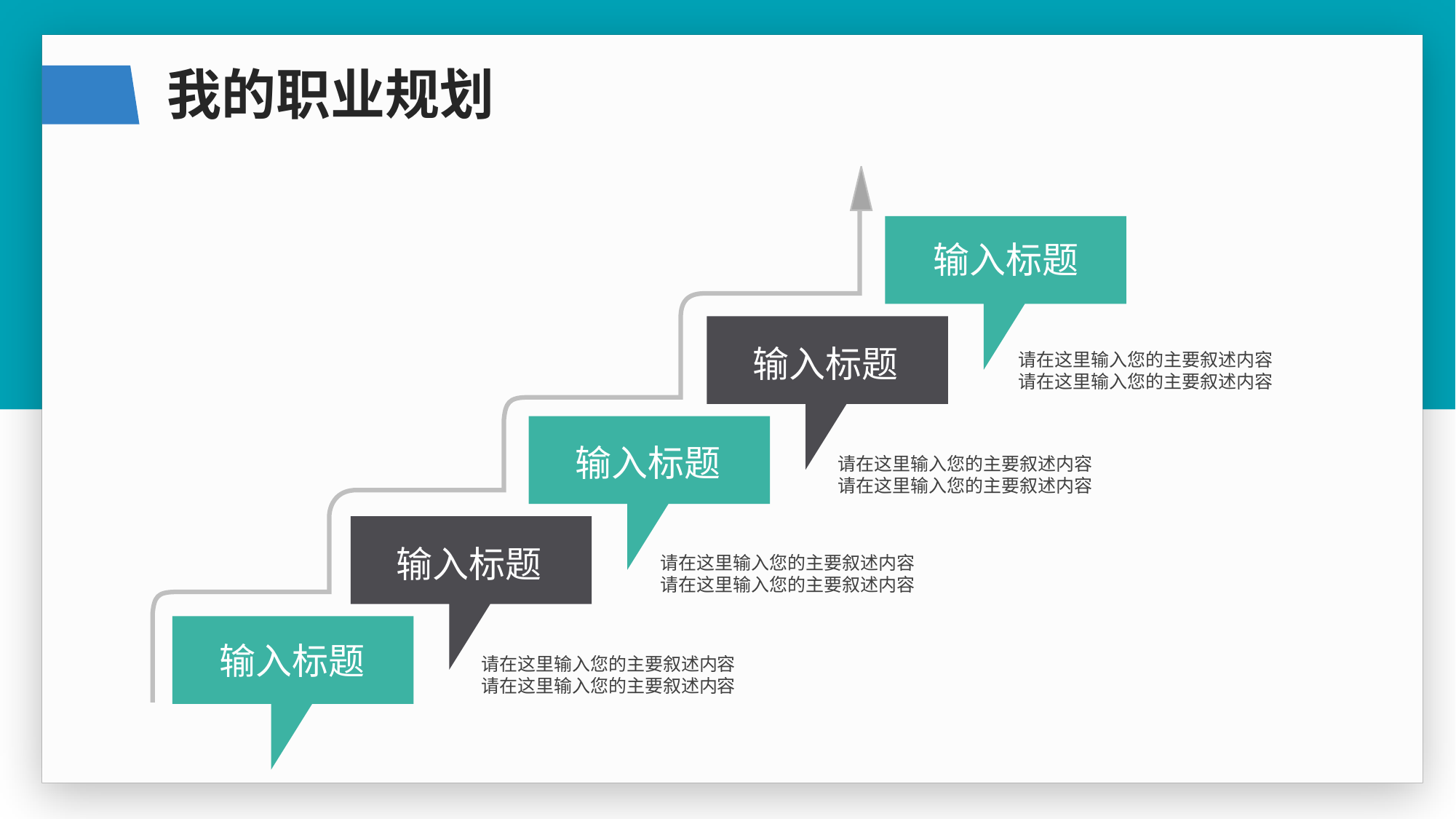

我的职业规划

输入标题

输入标题
请在这里输入您的主要叙述内容
请在这里输入您的主要叙述内容

输入标题
请在这里输入您的主要叙述内容
请在这里输入您的主要叙述内容

输入标题
请在这里输入您的主要叙述内容
请在这里输入您的主要叙述内容

输入标题
请在这里输入您的主要叙述内容
请在这里输入您的主要叙述内容